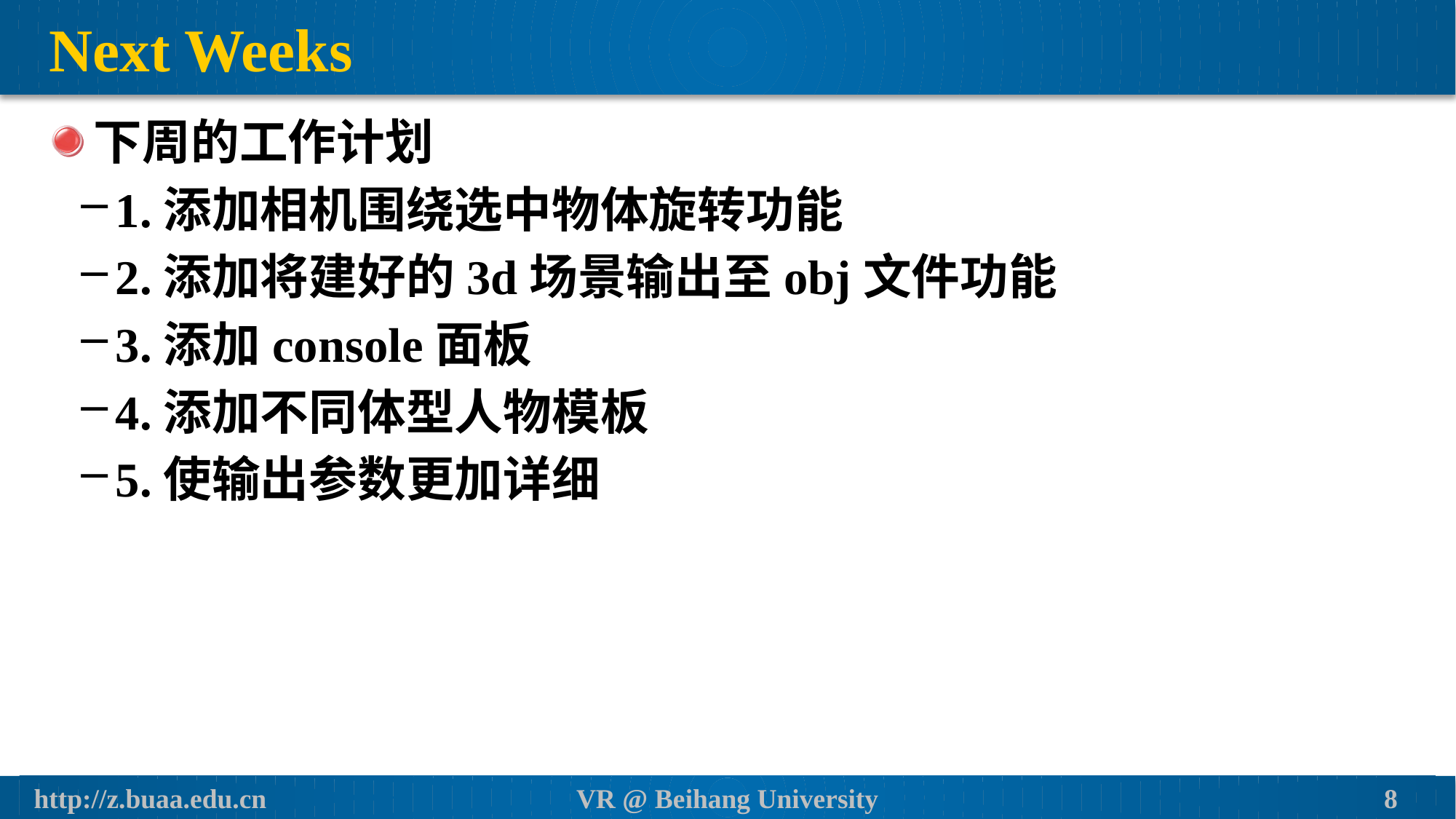

# Next Weeks
下周的工作计划
1.添加相机围绕选中物体旋转功能
2.添加将建好的3d场景输出至obj文件功能
3.添加console面板
4.添加不同体型人物模板
5.使输出参数更加详细